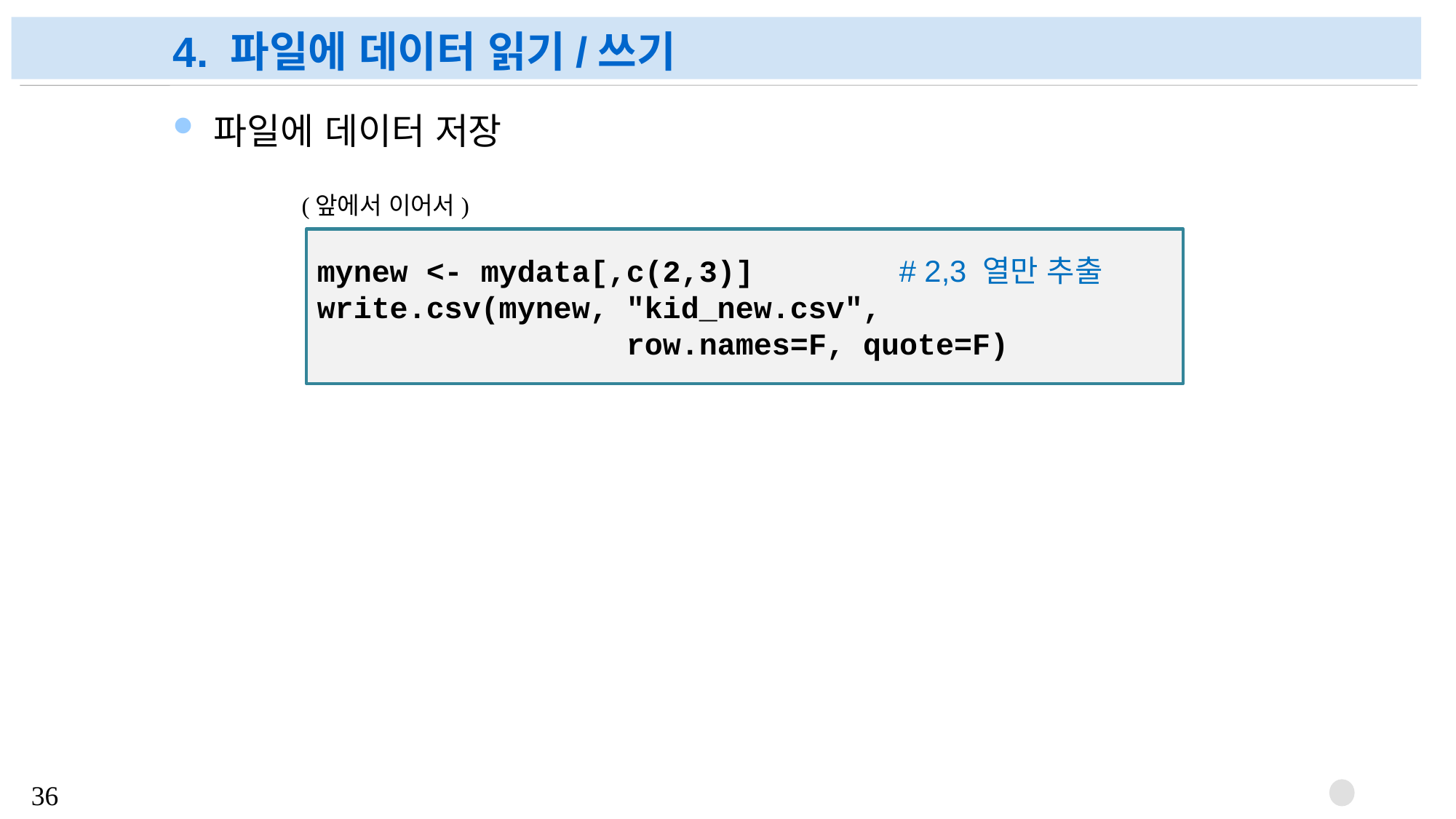

# 4. 파일에 데이터 읽기/쓰기
파일에 데이터 저장
(앞에서 이어서)
mynew <- mydata[,c(2,3)]        # 2,3 열만 추출
write.csv(mynew, "kid_new.csv",
                 row.names=F, quote=F)